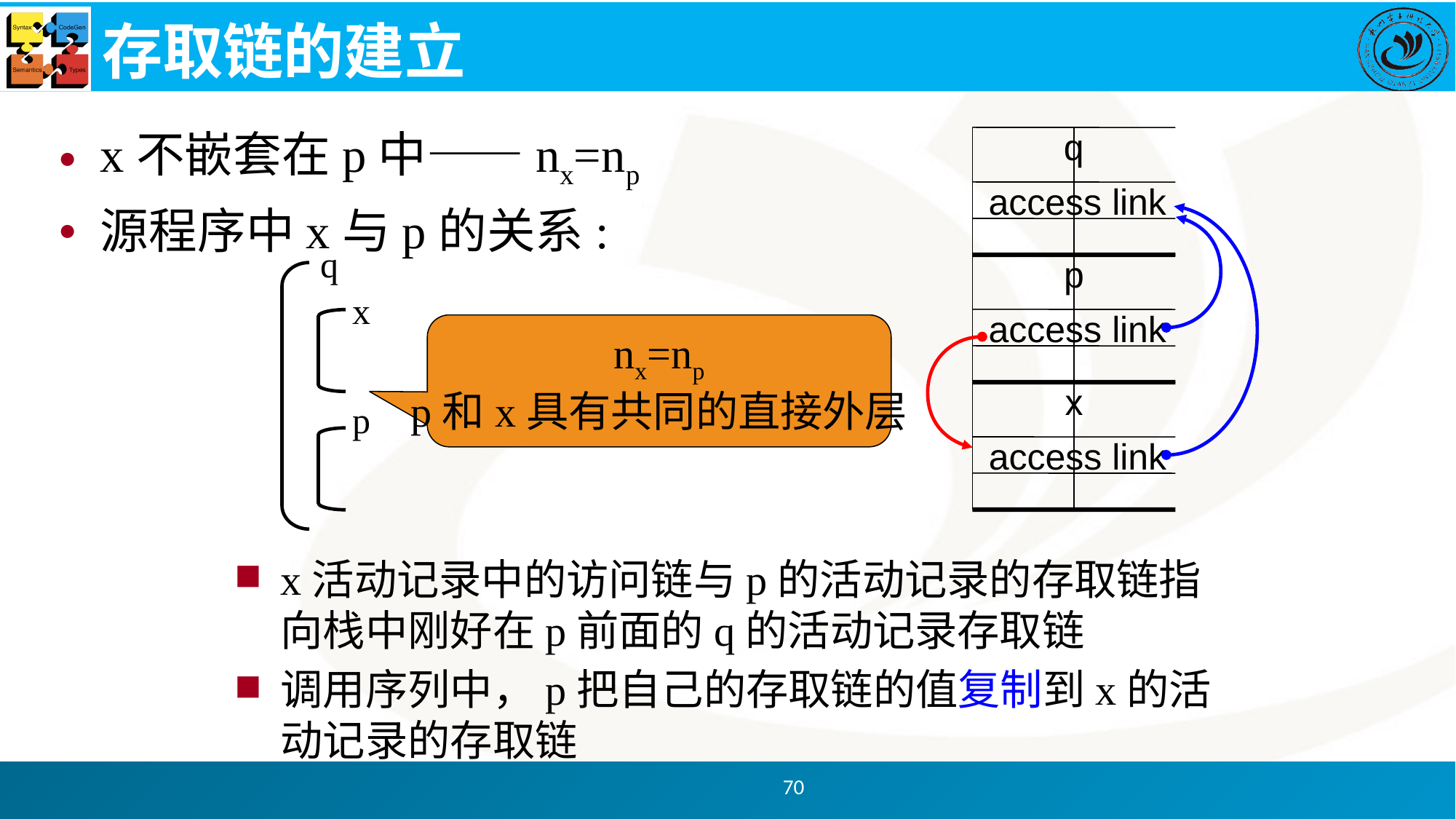

# 存取链的建立
q

access link

x不嵌套在p中——nx=np
源程序中x与p的关系:

q

p

access link

x

p

nx=np
p和x具有共同的直接外层

x

access link

x活动记录中的访问链与p的活动记录的存取链指向栈中刚好在p前面的q的活动记录存取链
调用序列中，p把自己的存取链的值复制到x的活动记录的存取链
70